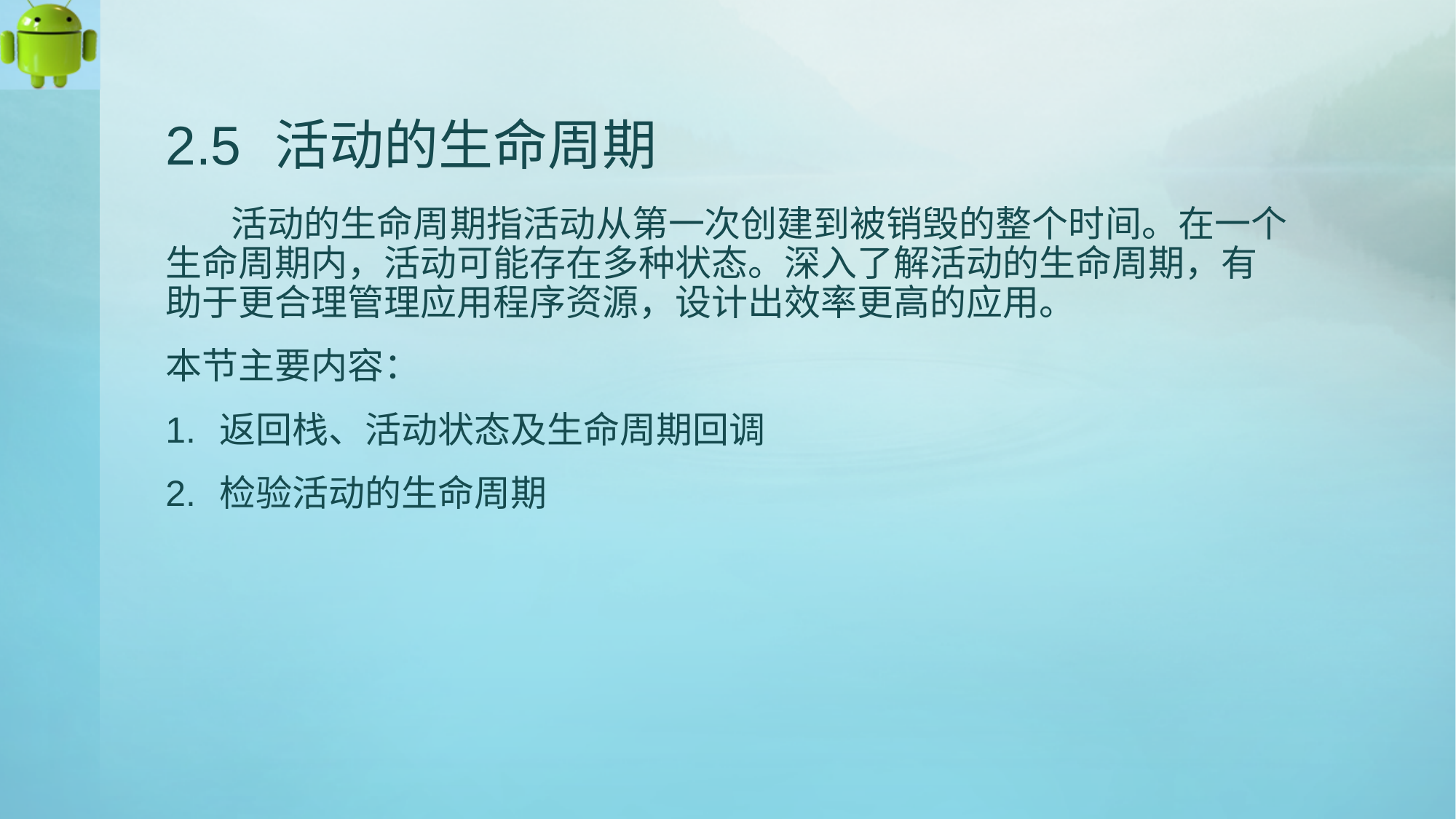

# 2.5	活动的生命周期
       活动的生命周期指活动从第一次创建到被销毁的整个时间。在一个生命周期内，活动可能存在多种状态。深入了解活动的生命周期，有助于更合理管理应用程序资源，设计出效率更高的应用。
本节主要内容：
返回栈、活动状态及生命周期回调
检验活动的生命周期